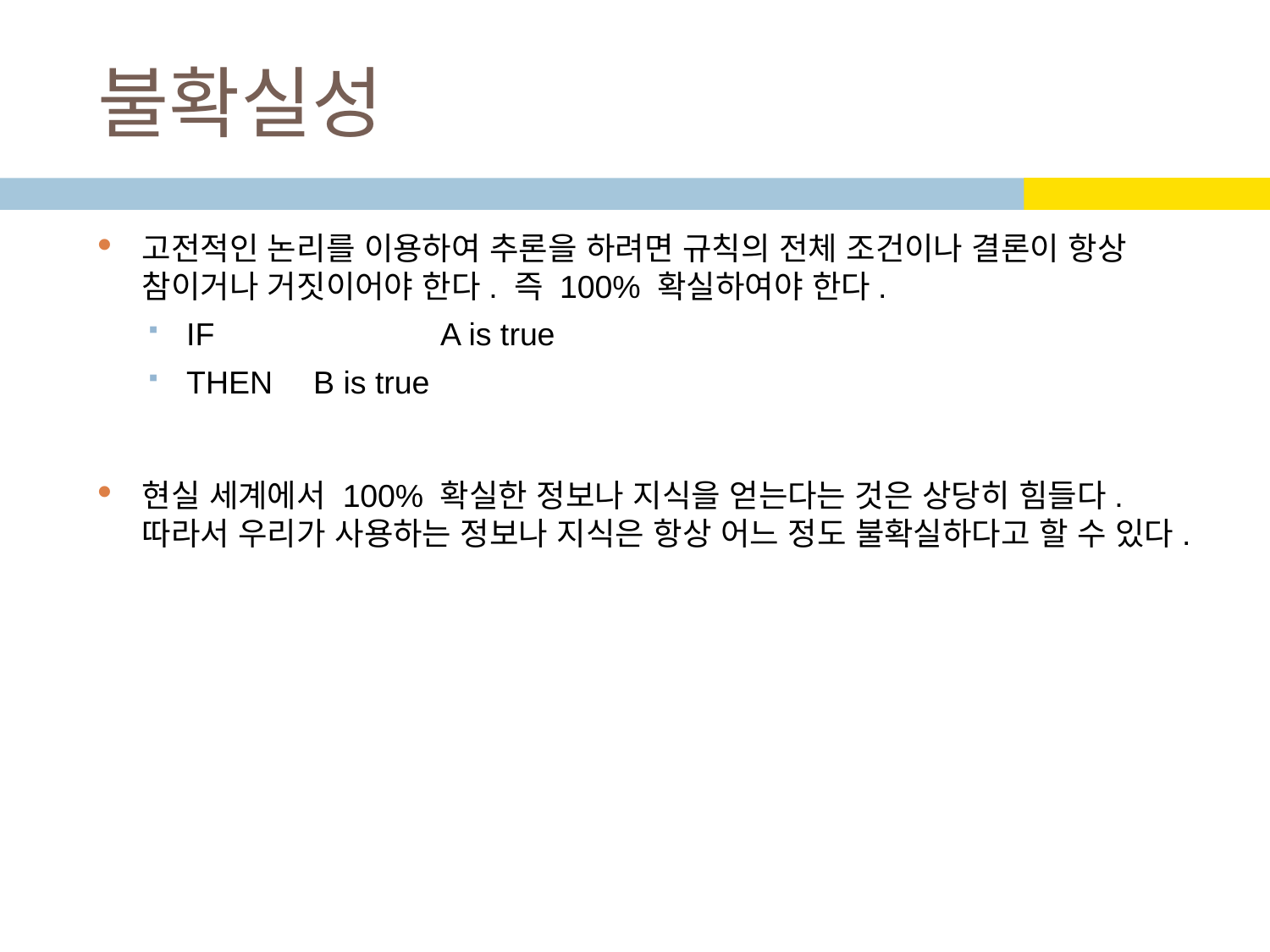

# 불확실성
고전적인 논리를 이용하여 추론을 하려면 규칙의 전체 조건이나 결론이 항상 참이거나 거짓이어야 한다. 즉 100% 확실하여야 한다.
IF		A is true
THEN 	B is true

현실 세계에서 100% 확실한 정보나 지식을 얻는다는 것은 상당히 힘들다. 따라서 우리가 사용하는 정보나 지식은 항상 어느 정도 불확실하다고 할 수 있다.